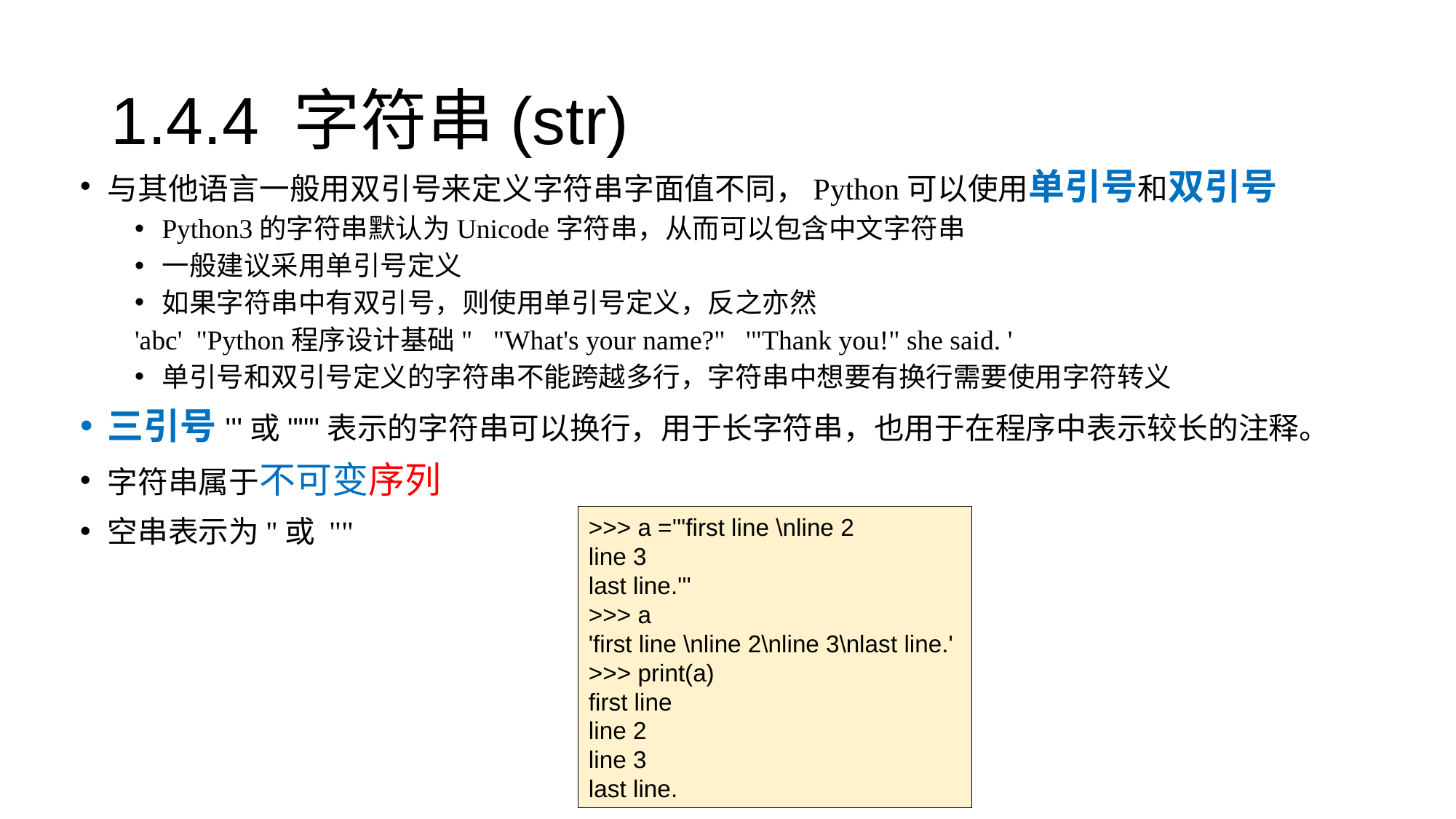

# 1.4.4 字符串(str)
与其他语言一般用双引号来定义字符串字面值不同，Python可以使用单引号和双引号
Python3的字符串默认为Unicode字符串，从而可以包含中文字符串
一般建议采用单引号定义
如果字符串中有双引号，则使用单引号定义，反之亦然
'abc'  "Python程序设计基础"   "What's your name?"   '"Thank you!" she said. '
单引号和双引号定义的字符串不能跨越多行，字符串中想要有换行需要使用字符转义
三引号'''或"""表示的字符串可以换行，用于长字符串，也用于在程序中表示较长的注释。
字符串属于不可变序列
空串表示为''或 ""

>>> a ='''first line \nline 2
line 3
last line.'''
>>> a
'first line \nline 2\nline 3\nlast line.'
>>> print(a)
first line
line 2
line 3
last line.